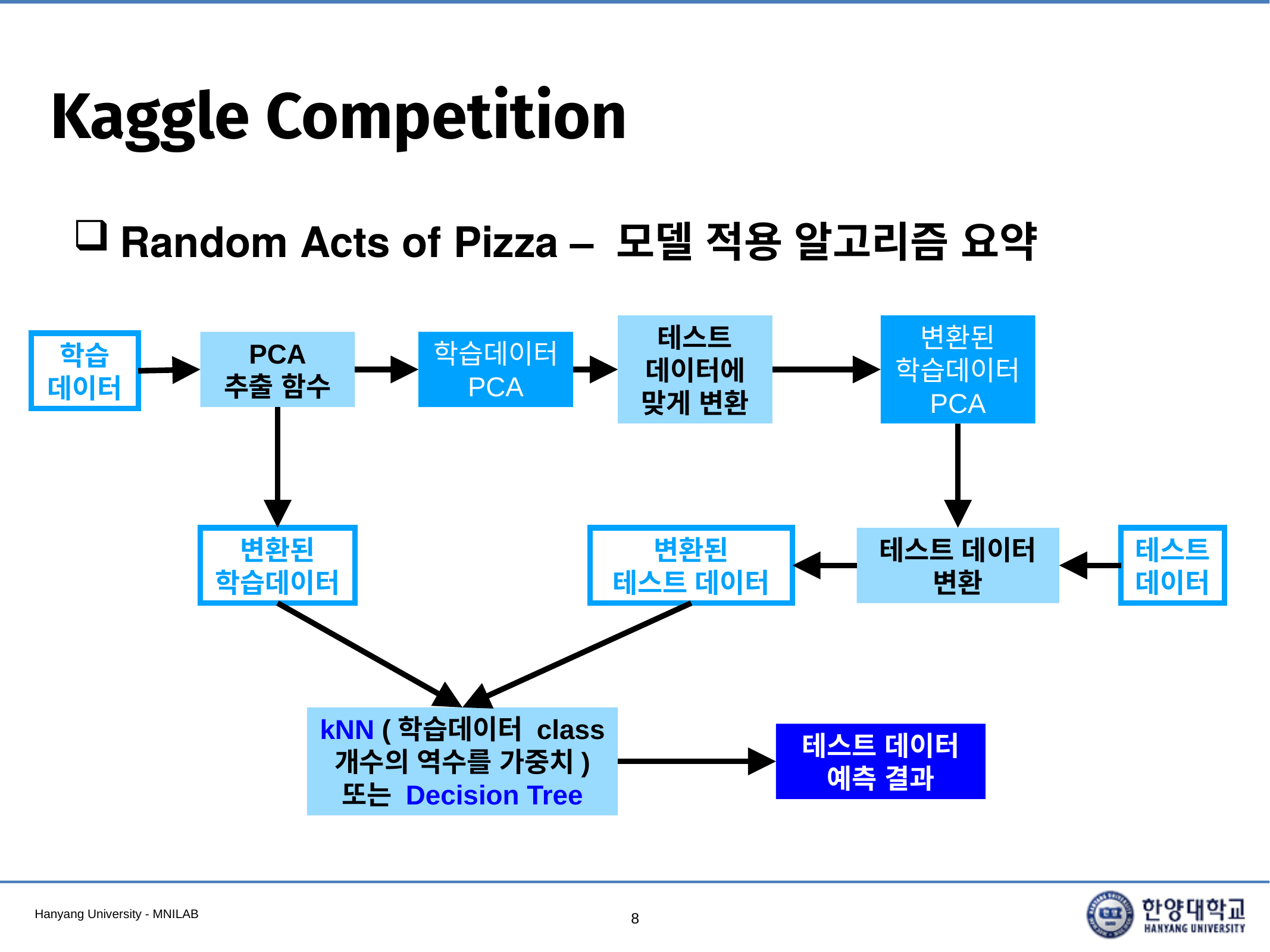

# Kaggle Competition
Random Acts of Pizza – 모델 적용 알고리즘 요약
변환된
학습데이터
PCA
테스트 데이터에 맞게 변환
PCA
추출 함수
학습데이터
PCA
학습
데이터
변환된
학습데이터
변환된
테스트 데이터
테스트 데이터
변환
테스트
데이터
kNN (학습데이터 class 개수의 역수를 가중치)
또는 Decision Tree
테스트 데이터
예측 결과
8